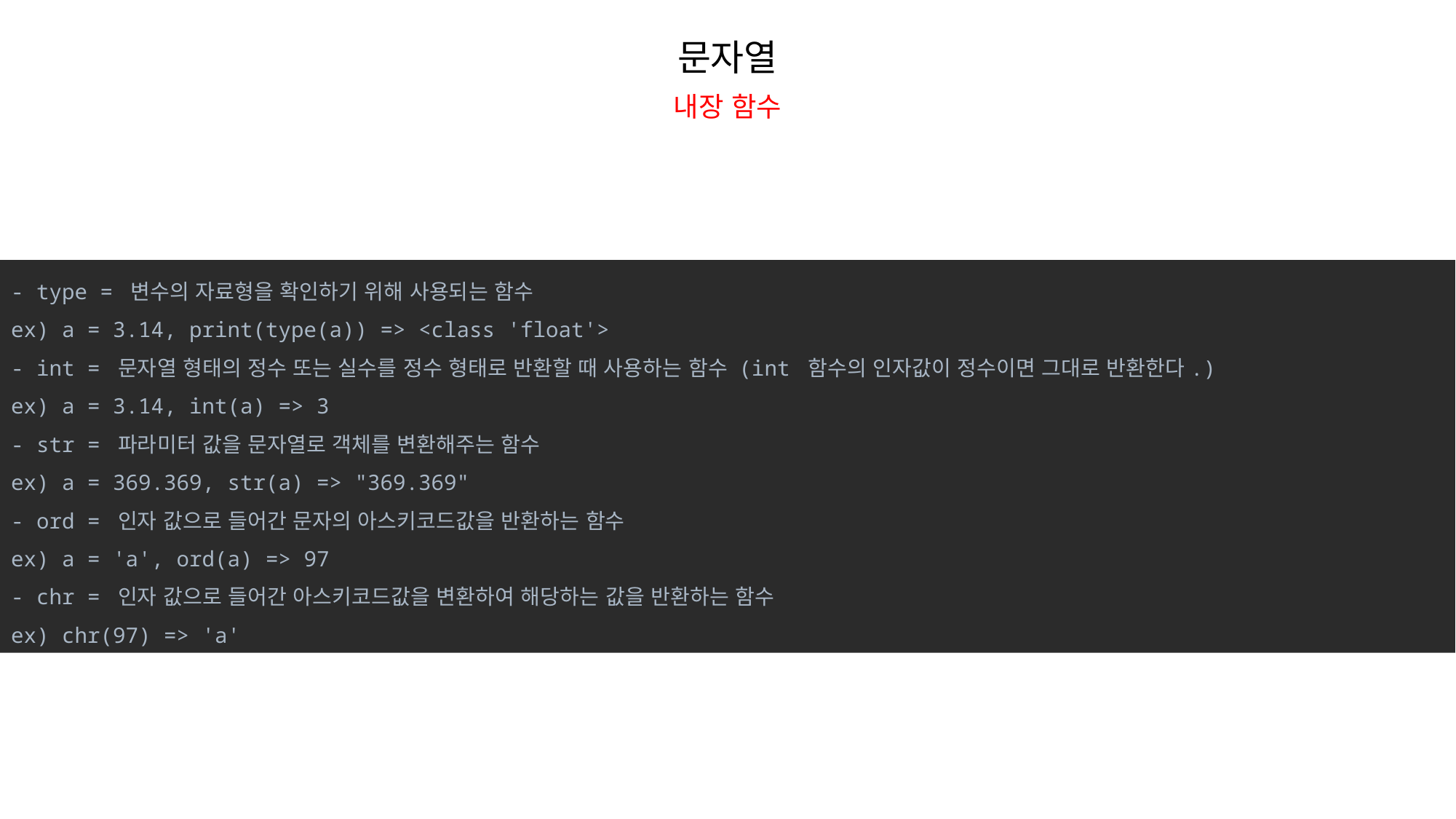

문자열
내장 함수
- type = 변수의 자료형을 확인하기 위해 사용되는 함수
ex) a = 3.14, print(type(a)) => <class 'float'>
- int = 문자열 형태의 정수 또는 실수를 정수 형태로 반환할 때 사용하는 함수 (int 함수의 인자값이 정수이면 그대로 반환한다.)
ex) a = 3.14, int(a) => 3
- str = 파라미터 값을 문자열로 객체를 변환해주는 함수
ex) a = 369.369, str(a) => "369.369"
- ord = 인자 값으로 들어간 문자의 아스키코드값을 반환하는 함수
ex) a = 'a', ord(a) => 97
- chr = 인자 값으로 들어간 아스키코드값을 변환하여 해당하는 값을 반환하는 함수
ex) chr(97) => 'a'